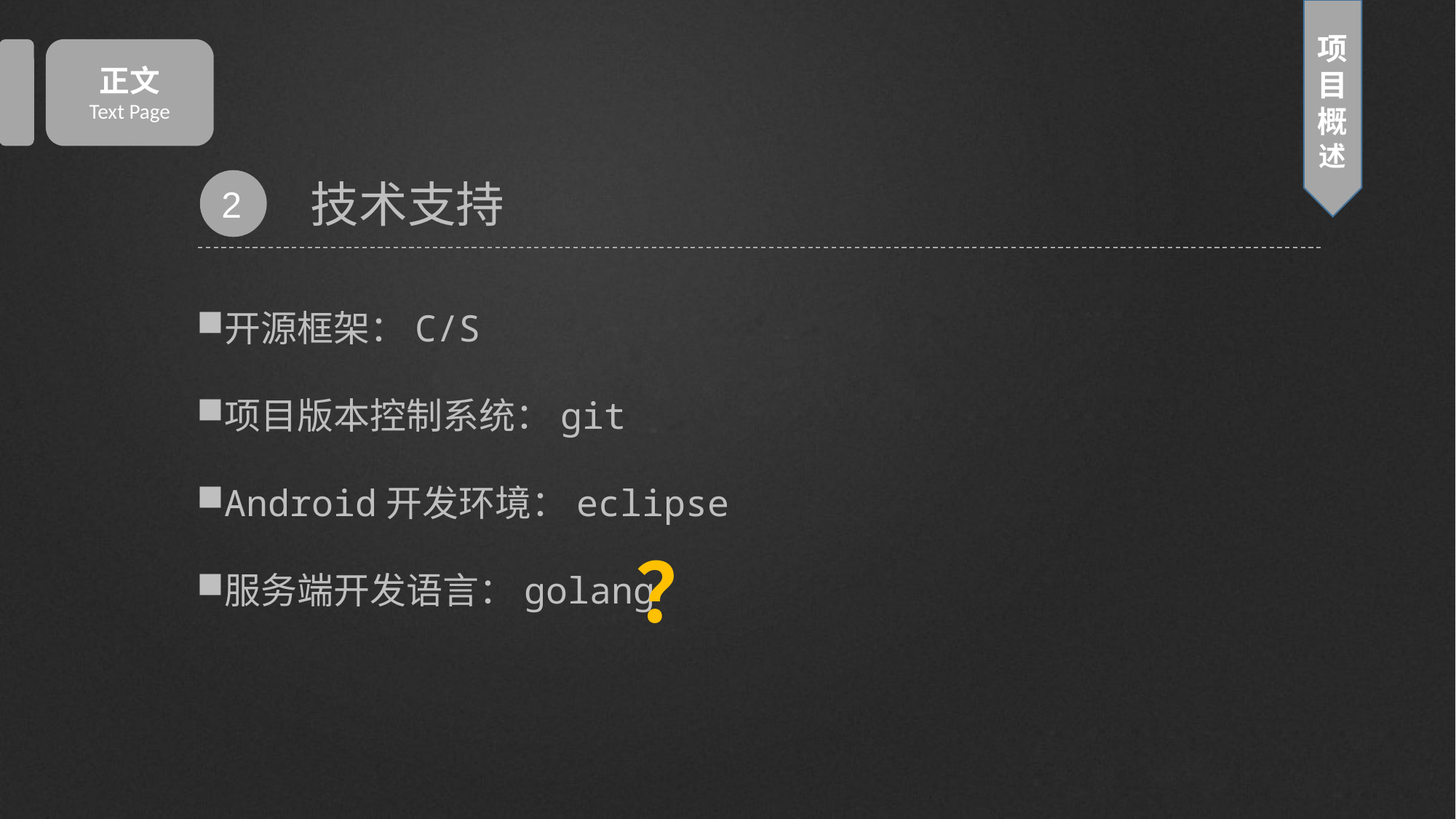

正文
Text Page
项目概述
技术支持
2

开源框架：C/S

项目版本控制系统：git

Android开发环境：eclipse

服务端开发语言：golang
？